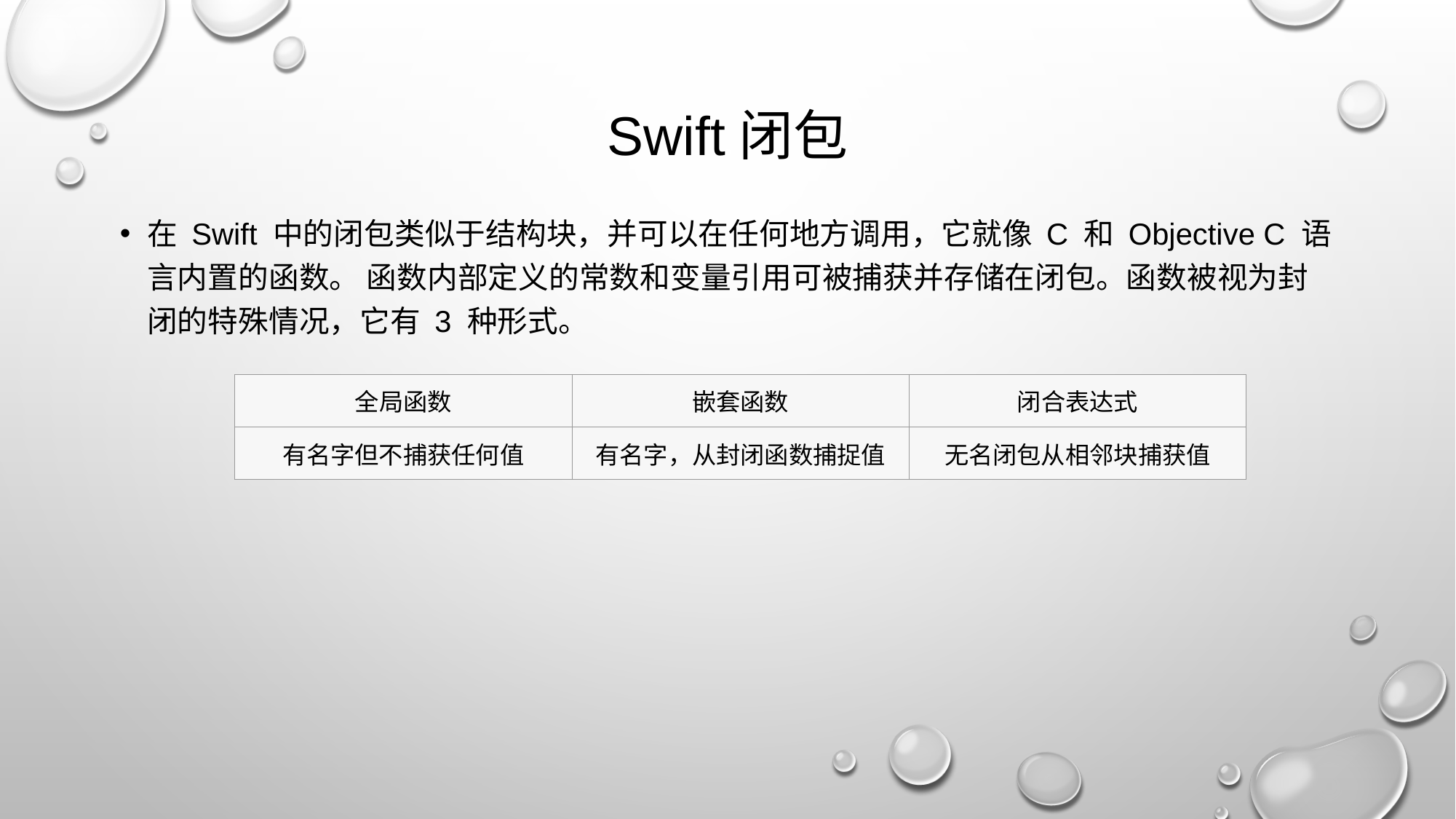

# Swift闭包
在 Swift 中的闭包类似于结构块，并可以在任何地方调用，它就像 C 和 Objective C 语言内置的函数。 函数内部定义的常数和变量引用可被捕获并存储在闭包。函数被视为封闭的特殊情况，它有 3 种形式。

| 全局函数 | 嵌套函数 | 闭合表达式 |
| --- | --- | --- |
| 有名字但不捕获任何值 | 有名字，从封闭函数捕捉值 | 无名闭包从相邻块捕获值 |